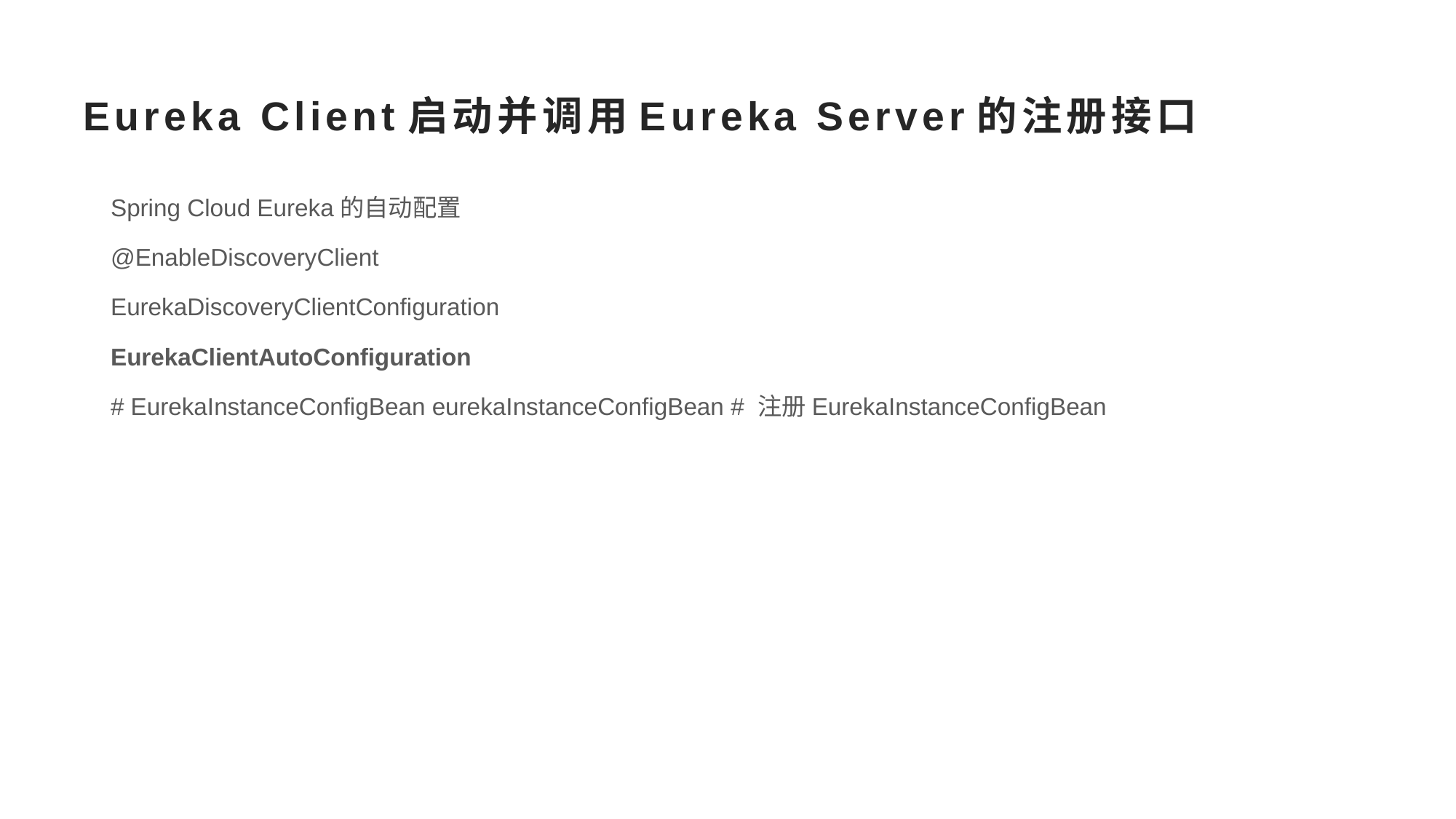

Eureka Client启动并调用Eureka Server的注册接口
Spring Cloud Eureka的自动配置
@EnableDiscoveryClient
EurekaDiscoveryClientConfiguration
EurekaClientAutoConfiguration
# EurekaInstanceConfigBean eurekaInstanceConfigBean # 注册EurekaInstanceConfigBean